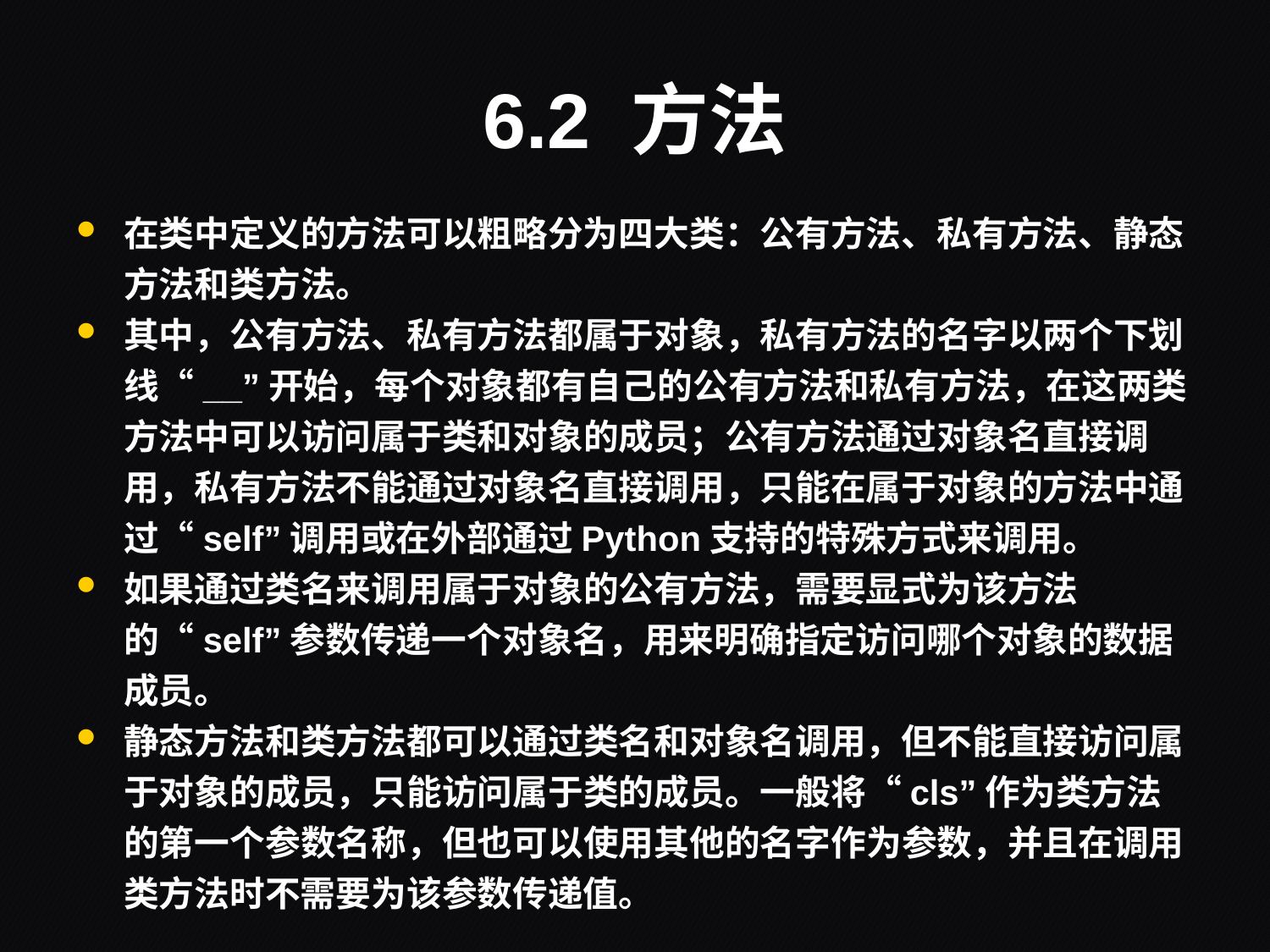

# 6.2 方法
在类中定义的方法可以粗略分为四大类：公有方法、私有方法、静态方法和类方法。
其中，公有方法、私有方法都属于对象，私有方法的名字以两个下划线“__”开始，每个对象都有自己的公有方法和私有方法，在这两类方法中可以访问属于类和对象的成员；公有方法通过对象名直接调用，私有方法不能通过对象名直接调用，只能在属于对象的方法中通过“self”调用或在外部通过Python支持的特殊方式来调用。
如果通过类名来调用属于对象的公有方法，需要显式为该方法的“self”参数传递一个对象名，用来明确指定访问哪个对象的数据成员。
静态方法和类方法都可以通过类名和对象名调用，但不能直接访问属于对象的成员，只能访问属于类的成员。一般将“cls”作为类方法的第一个参数名称，但也可以使用其他的名字作为参数，并且在调用类方法时不需要为该参数传递值。